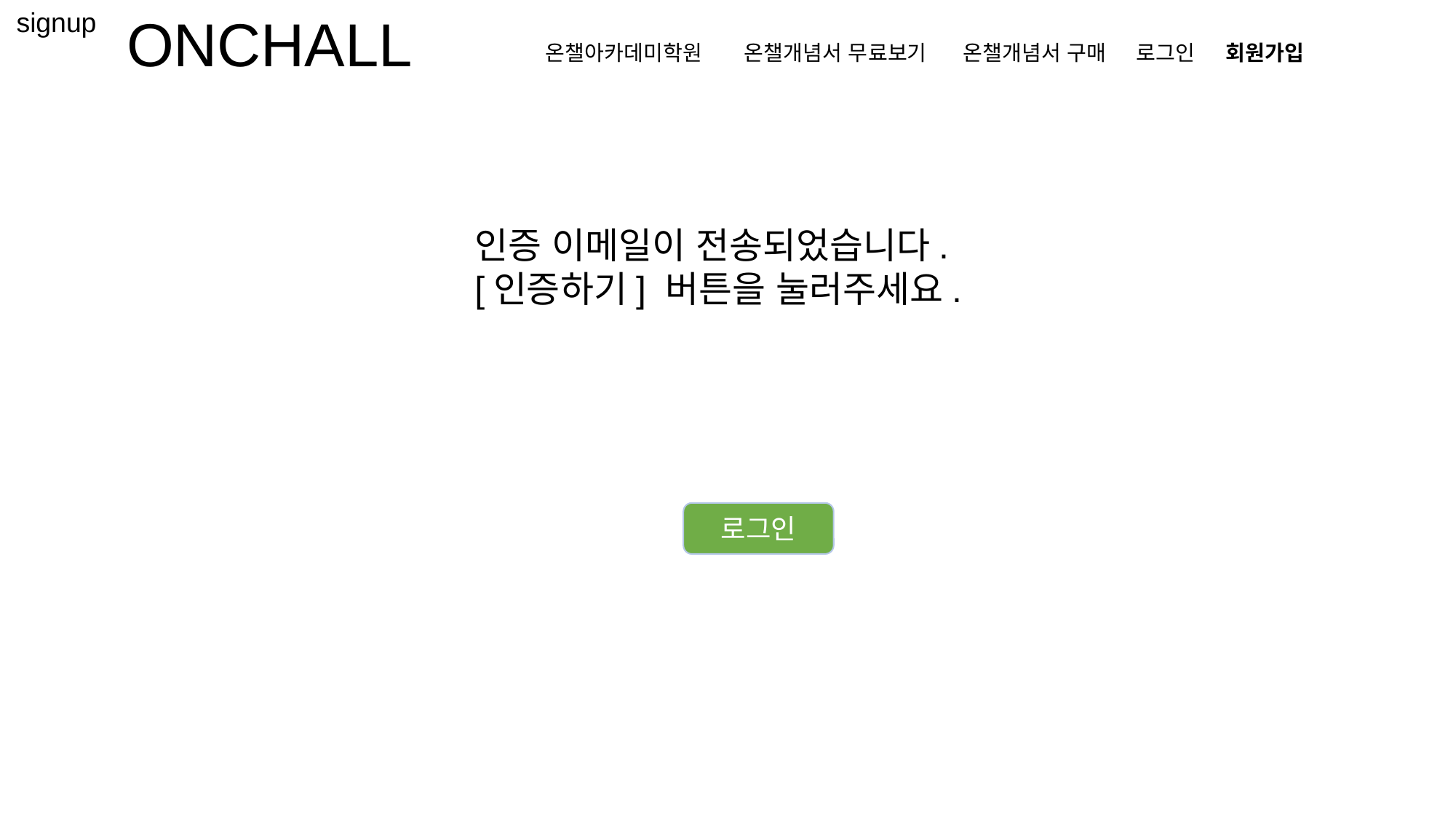

signup
ONCHALL
온챌아카데미학원       온챌개념서 무료보기      온챌개념서 구매     로그인     회원가입
인증 이메일이 전송되었습니다.
[인증하기] 버튼을 눌러주세요.
로그인